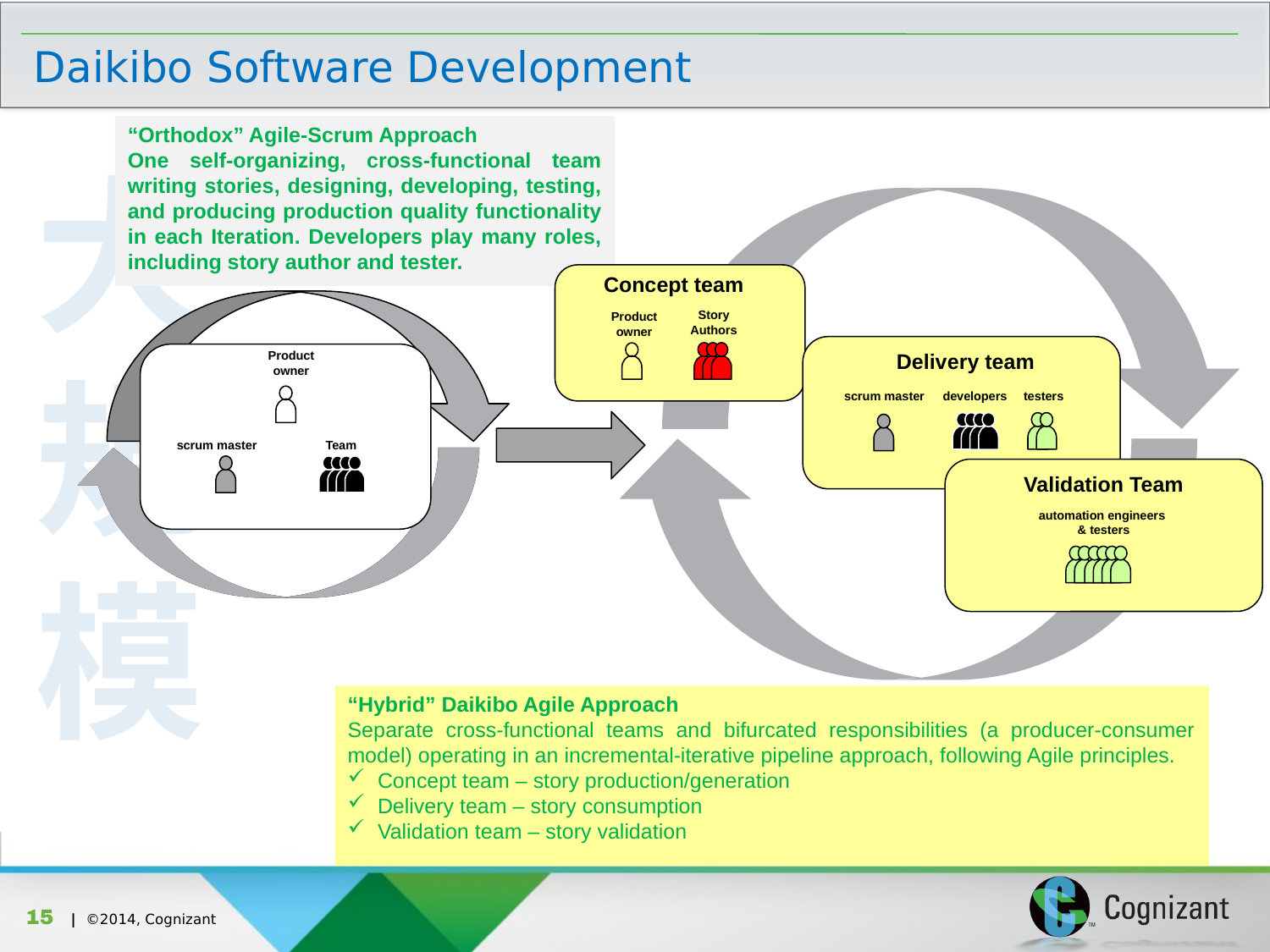

# Daikibo Software Development
“Orthodox” Agile-Scrum Approach
One self-organizing, cross-functional team writing stories, designing, developing, testing, and producing production quality functionality in each Iteration. Developers play many roles, including story author and tester.
大
規
模

Concept team

Story Authors
Product
owner

Delivery team
scrum master
developers
testers

Product
owner

scrum master
Team

Validation Team
automation engineers
& testers

“Hybrid” Daikibo Agile Approach
Separate cross-functional teams and bifurcated responsibilities (a producer-consumer model) operating in an incremental-iterative pipeline approach, following Agile principles.
Concept team – story production/generation
Delivery team – story consumption
Validation team – story validation
15